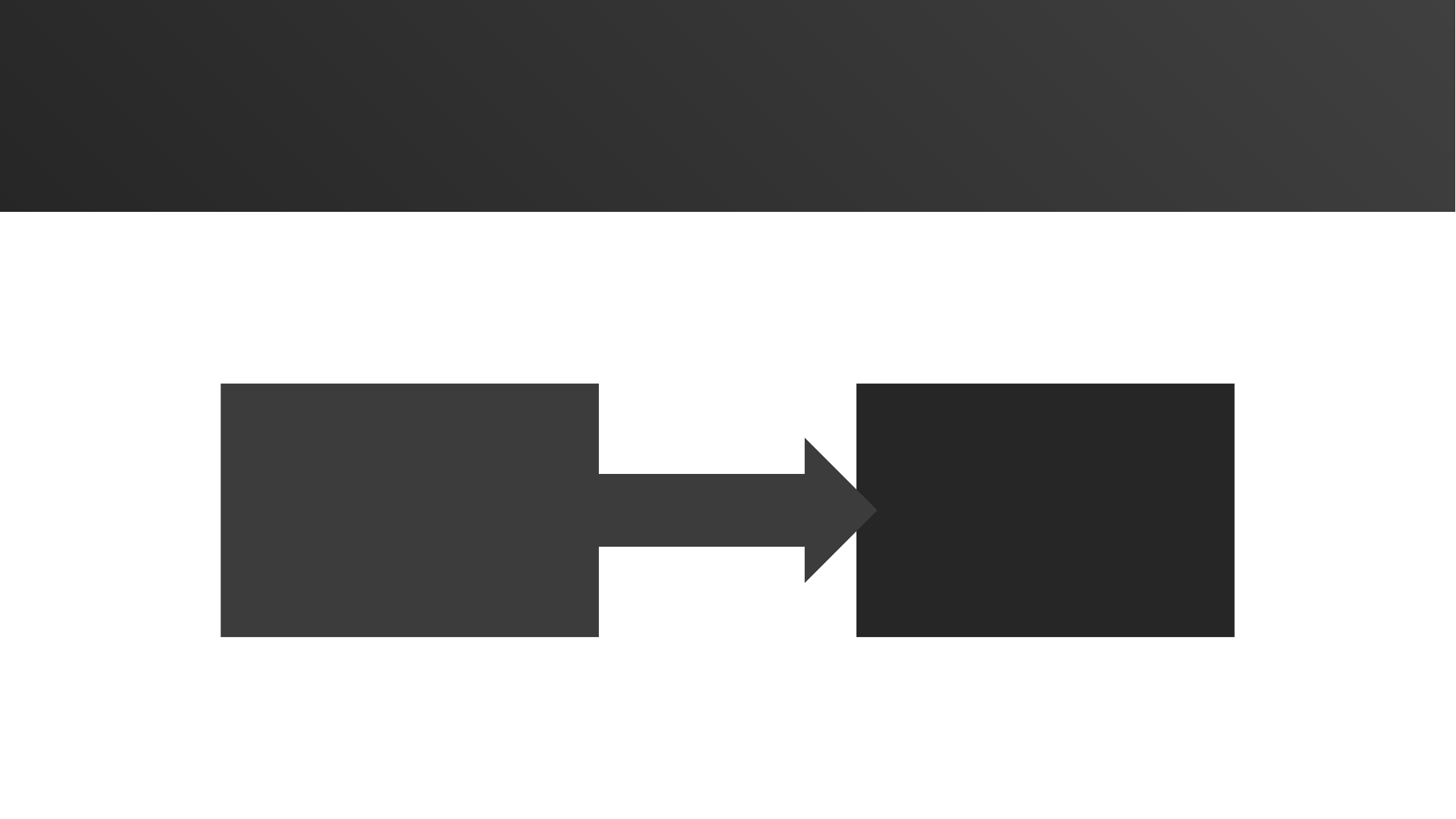

ANDROID APP(예정)
DATA BASE
SMART PHONE
ANROID APP